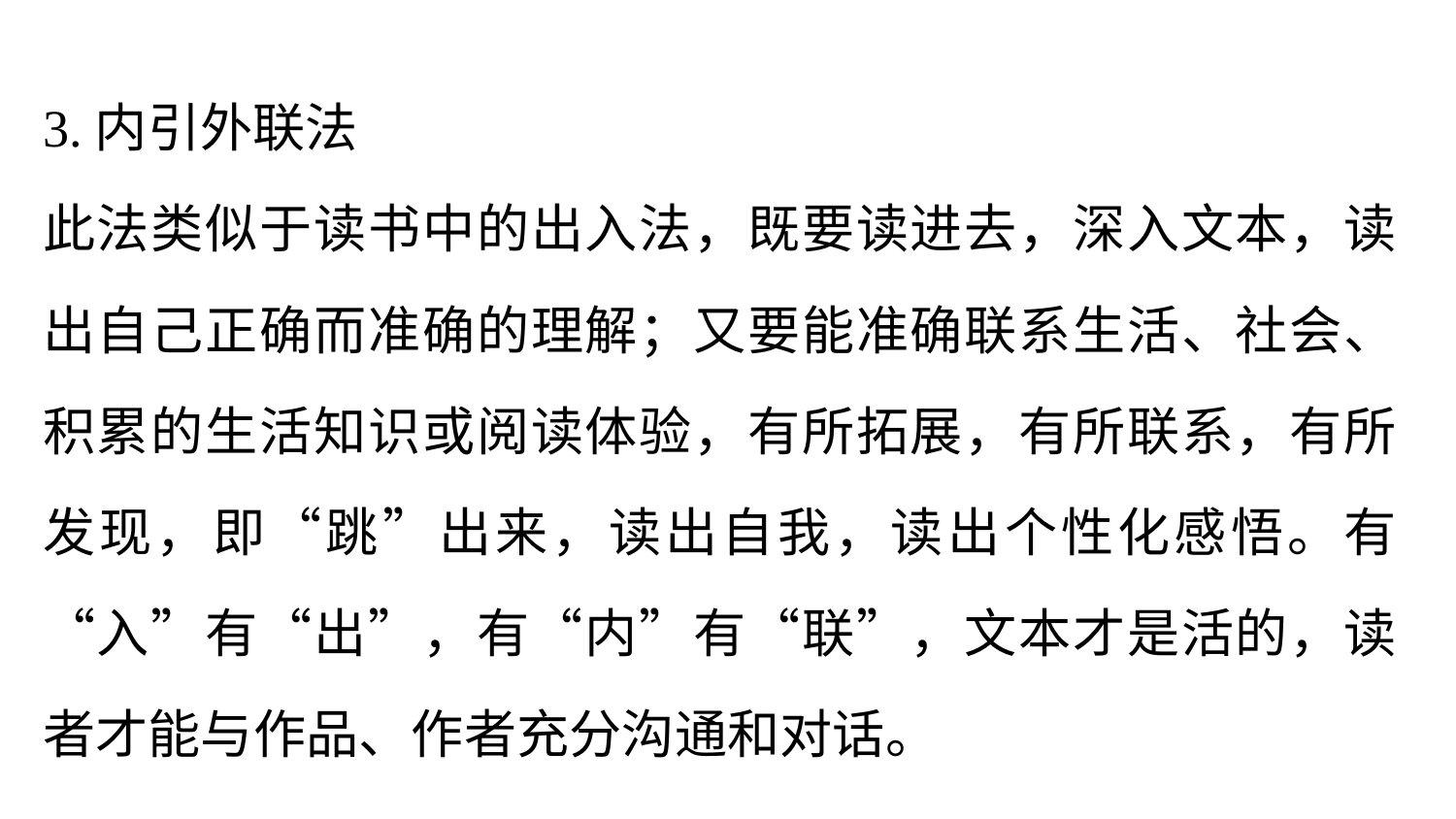

3.内引外联法
此法类似于读书中的出入法，既要读进去，深入文本，读出自己正确而准确的理解；又要能准确联系生活、社会、积累的生活知识或阅读体验，有所拓展，有所联系，有所发现，即“跳”出来，读出自我，读出个性化感悟。有“入”有“出”，有“内”有“联”，文本才是活的，读者才能与作品、作者充分沟通和对话。